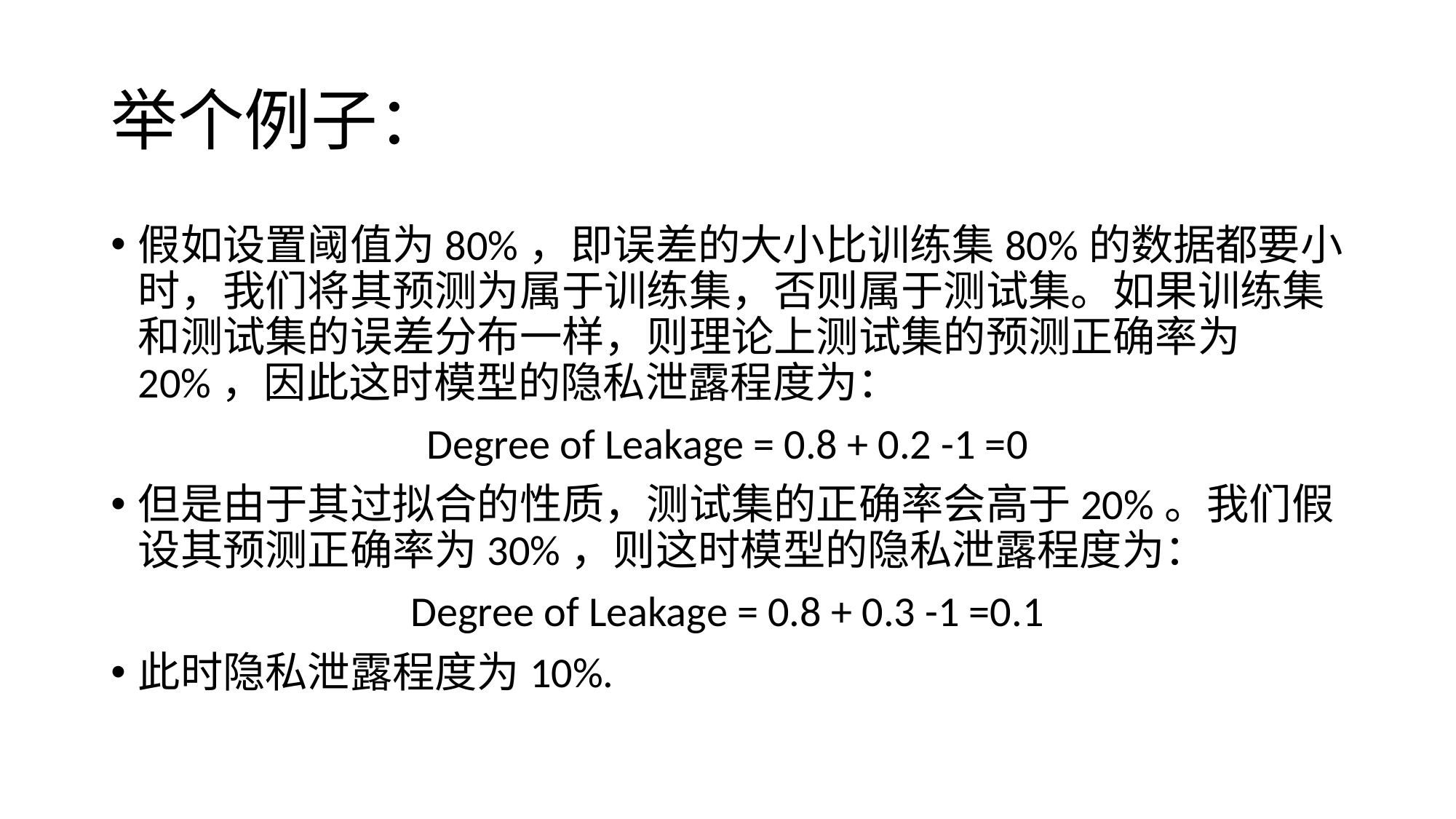

# 举个例子：
假如设置阈值为80%，即误差的大小比训练集80%的数据都要小时，我们将其预测为属于训练集，否则属于测试集。如果训练集和测试集的误差分布一样，则理论上测试集的预测正确率为20%，因此这时模型的隐私泄露程度为：
Degree of Leakage = 0.8 + 0.2 -1 =0
但是由于其过拟合的性质，测试集的正确率会高于20%。我们假设其预测正确率为30%，则这时模型的隐私泄露程度为：
Degree of Leakage = 0.8 + 0.3 -1 =0.1
此时隐私泄露程度为10%.